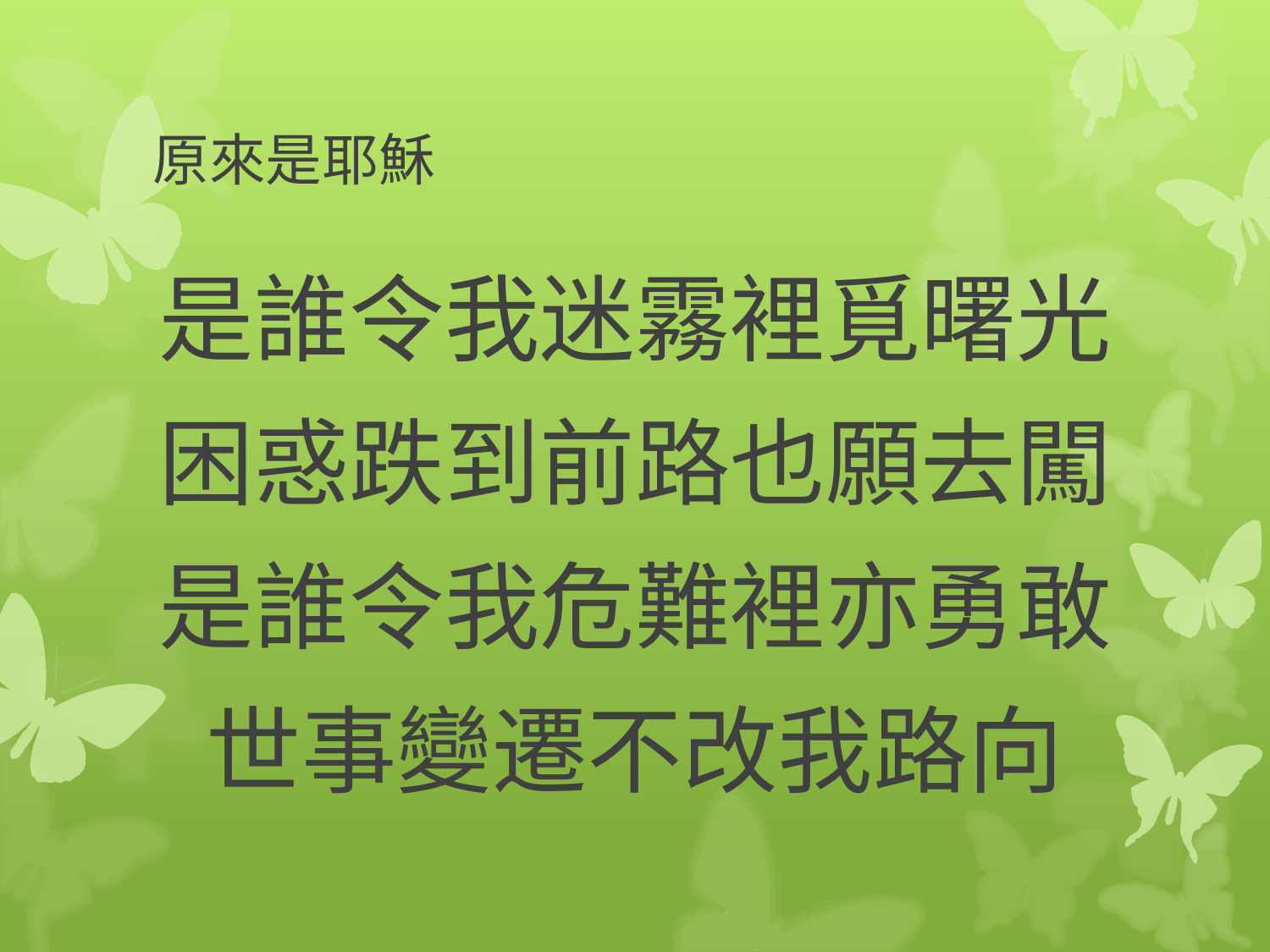

# 原來是耶穌
是誰令我迷霧裡覓曙光
困惑跌到前路也願去闖
是誰令我危難裡亦勇敢
世事變遷不改我路向